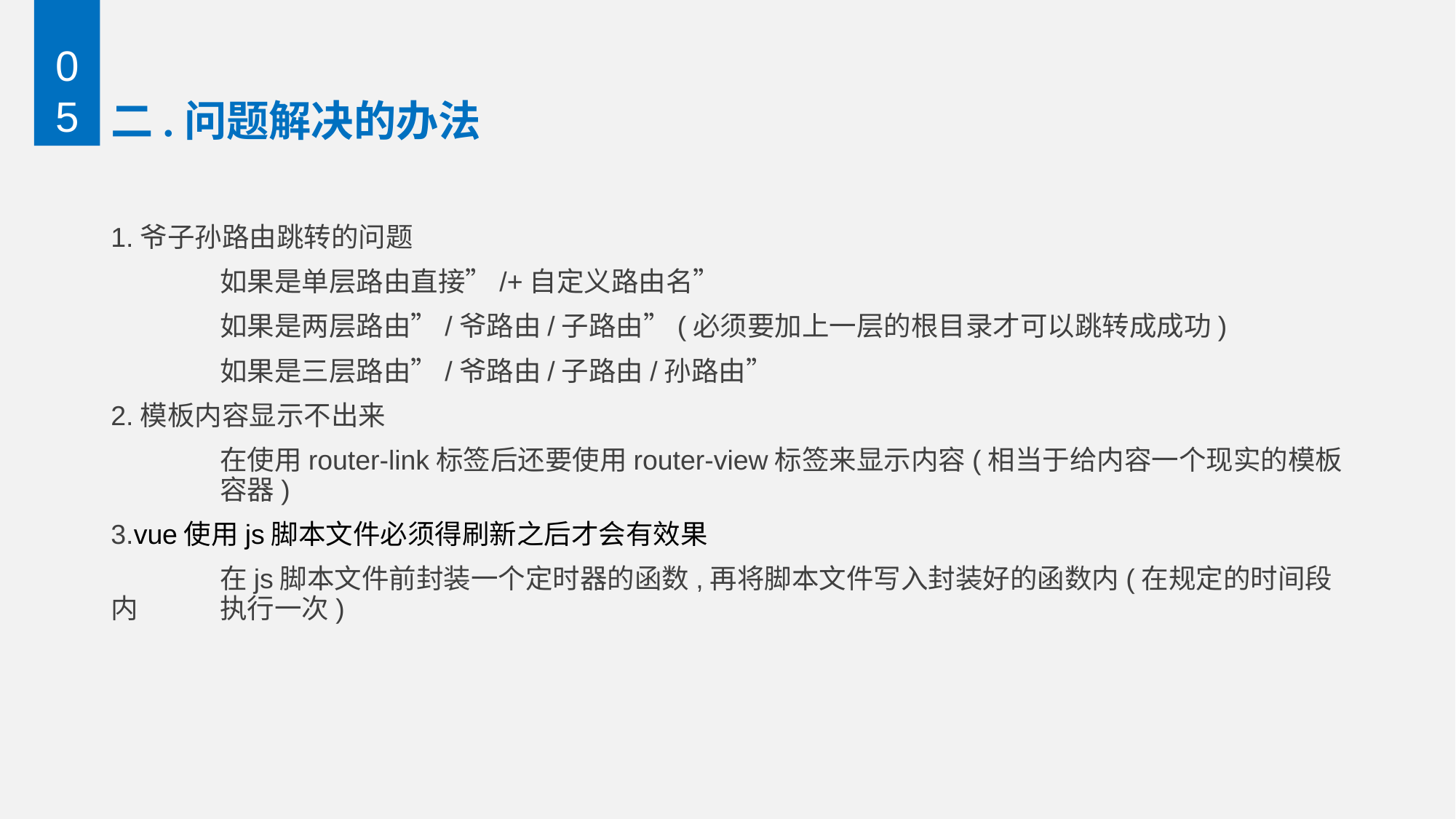

05
# 二.问题解决的办法
1.爷子孙路由跳转的问题
	如果是单层路由直接”/+自定义路由名”
	如果是两层路由”/爷路由/子路由”(必须要加上一层的根目录才可以跳转成成功)
	如果是三层路由”/爷路由/子路由/孙路由”
2.模板内容显示不出来
	在使用router-link标签后还要使用router-view标签来显示内容(相当于给内容一个现实的模板 	容器)
3.vue使用js脚本文件必须得刷新之后才会有效果
	在js脚本文件前封装一个定时器的函数,再将脚本文件写入封装好的函数内(在规定的时间段内	执行一次)